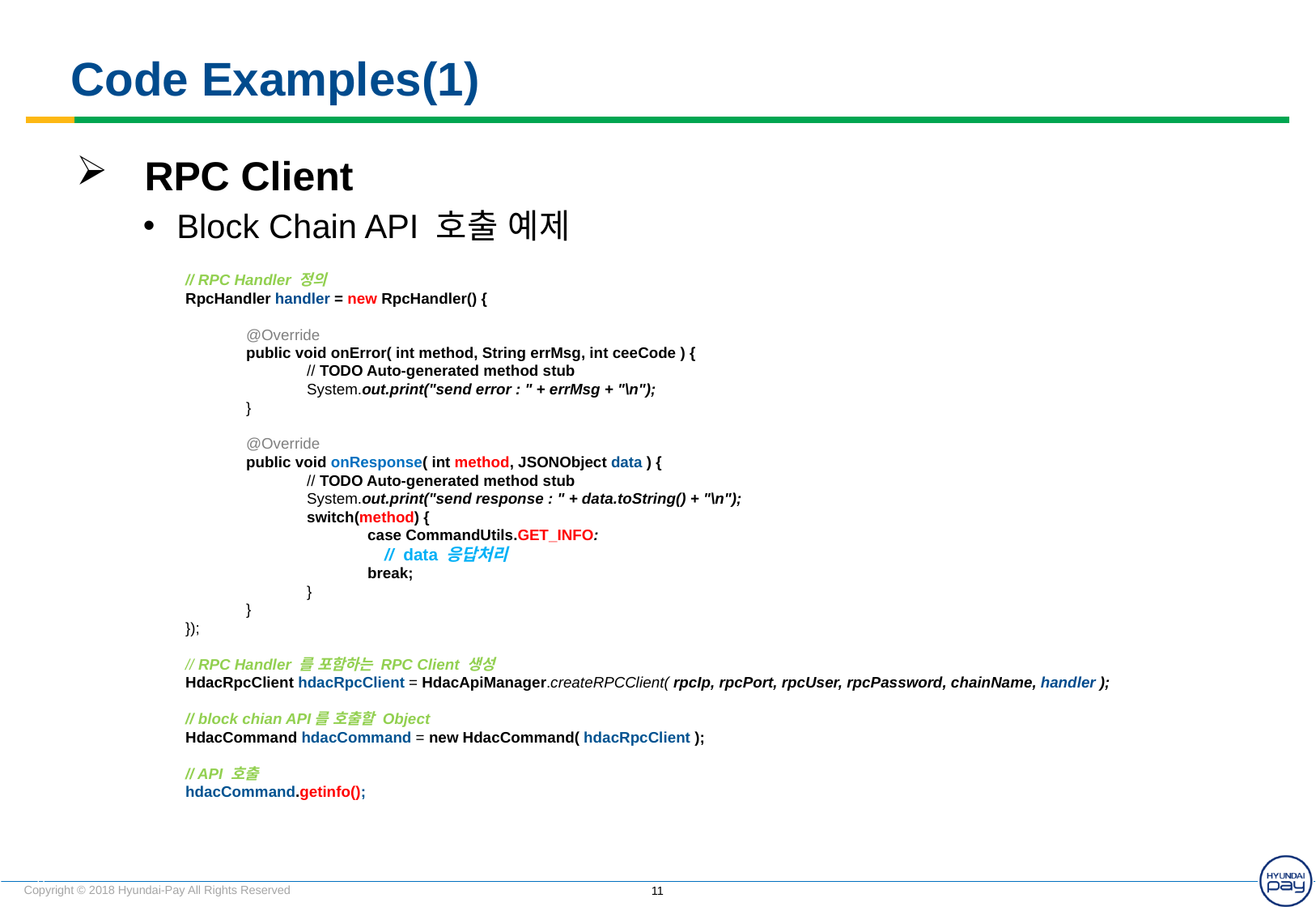

# Code Examples(1)
RPC Client
Block Chain API 호출 예제

// RPC Handler 정의
RpcHandler handler = new RpcHandler() {

@Override
public void onError( int method, String errMsg, int ceeCode ) {
// TODO Auto-generated method stub
System.out.print("send error : " + errMsg + "\n");
}

@Override
public void onResponse( int method, JSONObject data ) {
// TODO Auto-generated method stub
System.out.print("send response : " + data.toString() + "\n");
switch(method) {
case CommandUtils.GET_INFO:
    //  data 응답처리
break;
}
}
});

// RPC Handler 를 포함하는 RPC Client 생성
HdacRpcClient hdacRpcClient = HdacApiManager.createRPCClient( rpcIp, rpcPort, rpcUser, rpcPassword, chainName, handler );

// block chian API를 호출할 Object
HdacCommand hdacCommand = new HdacCommand( hdacRpcClient );

// API 호출
hdacCommand.getinfo();